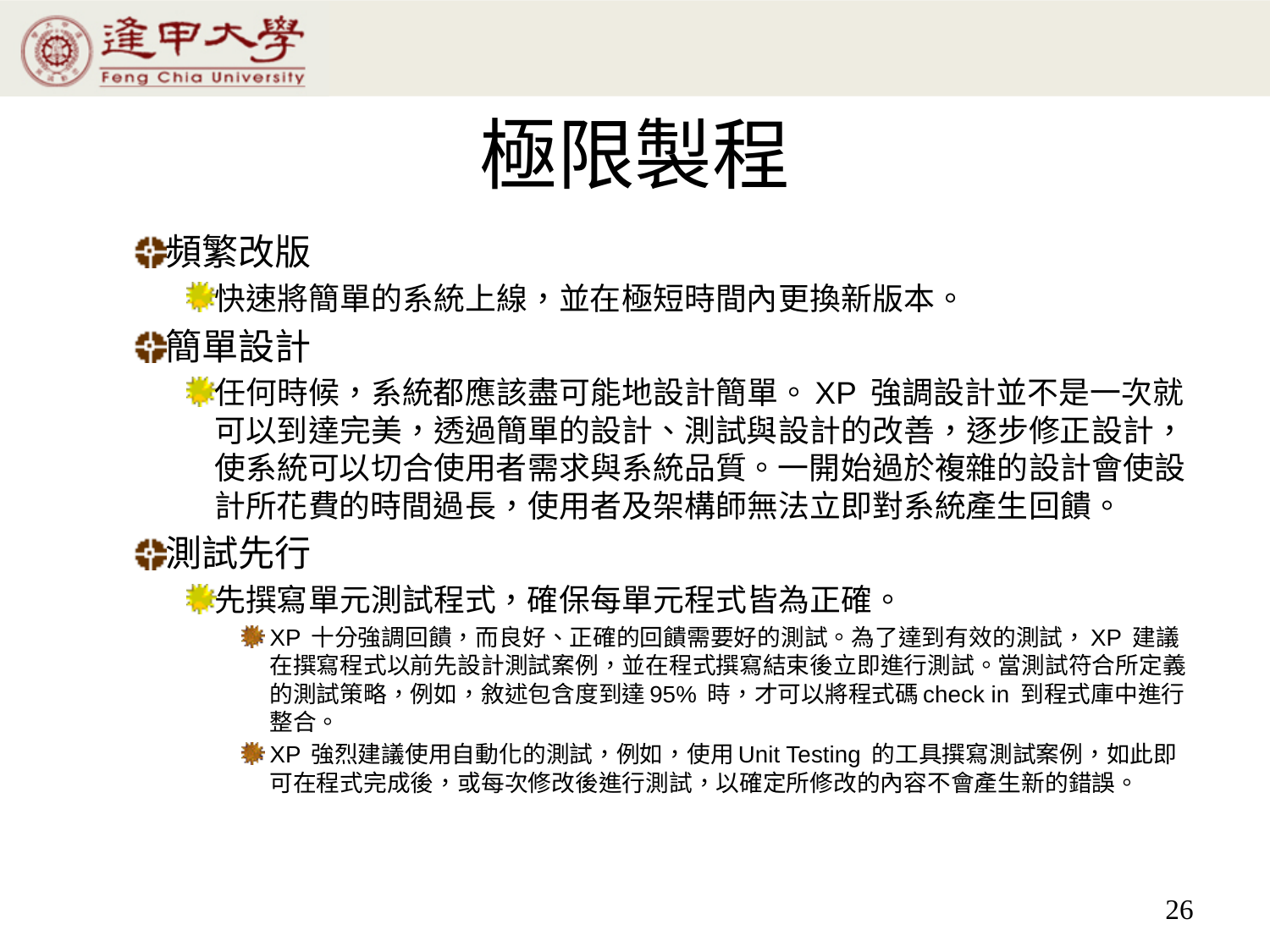

# 極限製程
頻繁改版
快速將簡單的系統上線，並在極短時間內更換新版本。
簡單設計
任何時候，系統都應該盡可能地設計簡單。XP 強調設計並不是一次就可以到達完美，透過簡單的設計、測試與設計的改善，逐步修正設計，使系統可以切合使用者需求與系統品質。一開始過於複雜的設計會使設計所花費的時間過長，使用者及架構師無法立即對系統產生回饋。
測試先行
先撰寫單元測試程式，確保每單元程式皆為正確。
XP 十分強調回饋，而良好、正確的回饋需要好的測試。為了達到有效的測試，XP 建議在撰寫程式以前先設計測試案例，並在程式撰寫結束後立即進行測試。當測試符合所定義的測試策略，例如，敘述包含度到達95% 時，才可以將程式碼check in 到程式庫中進行整合。
XP 強烈建議使用自動化的測試，例如，使用Unit Testing 的工具撰寫測試案例，如此即可在程式完成後，或每次修改後進行測試，以確定所修改的內容不會產生新的錯誤。
26